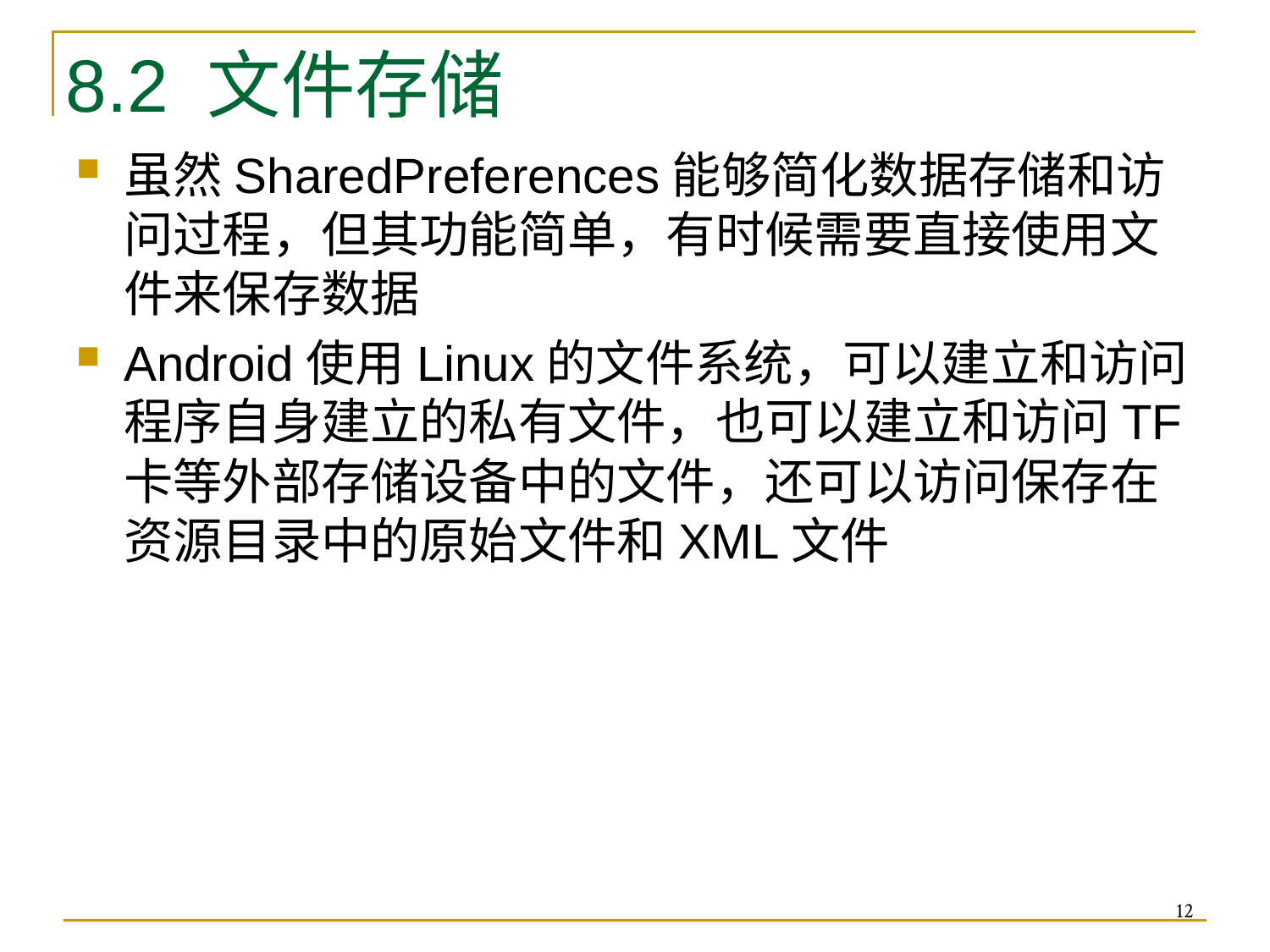

# 8.2 文件存储
虽然SharedPreferences能够简化数据存储和访问过程，但其功能简单，有时候需要直接使用文件来保存数据
Android使用Linux的文件系统，可以建立和访问程序自身建立的私有文件，也可以建立和访问TF卡等外部存储设备中的文件，还可以访问保存在资源目录中的原始文件和XML文件
12